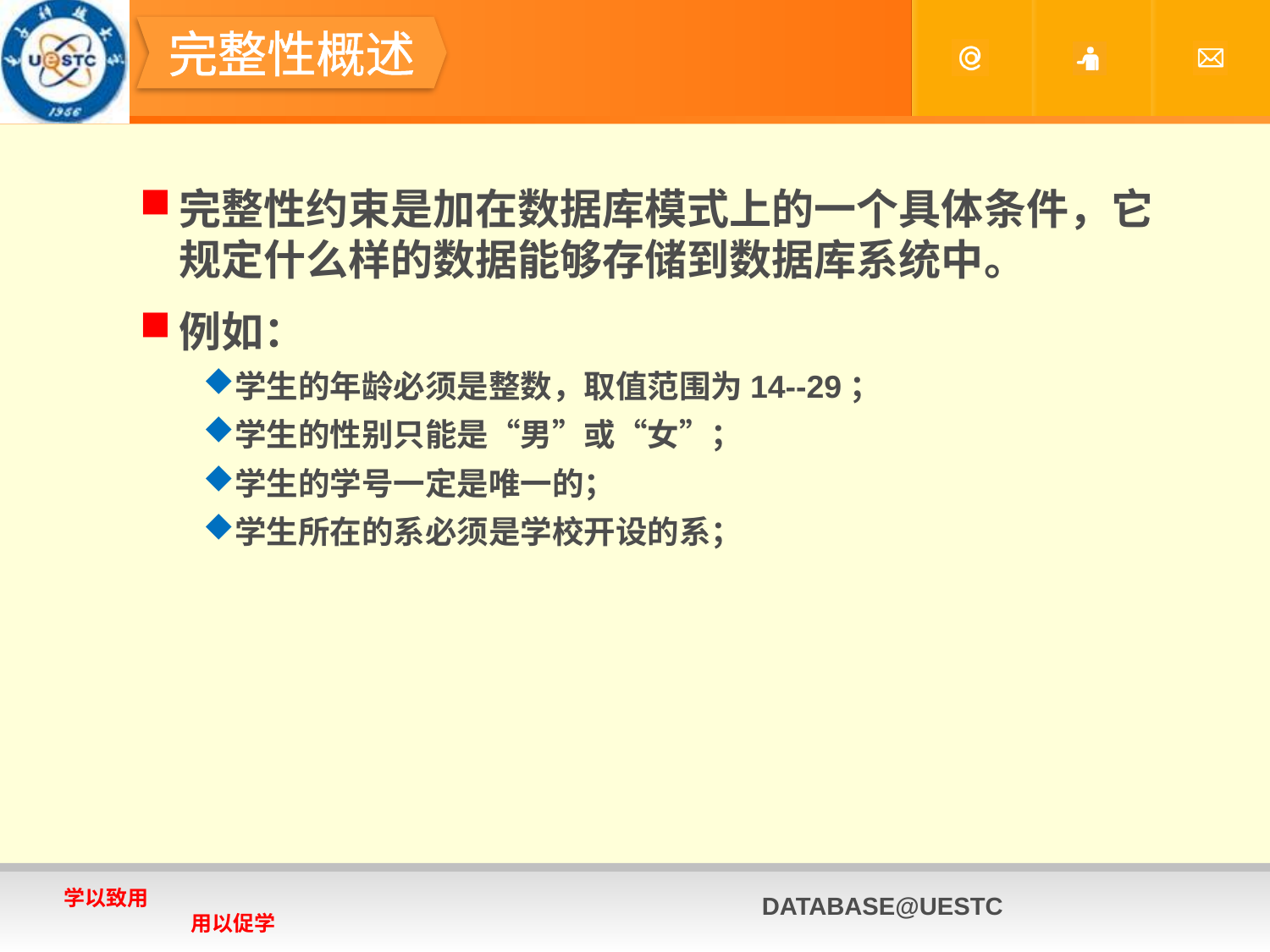

#
完整性概述
完整性约束是加在数据库模式上的一个具体条件，它规定什么样的数据能够存储到数据库系统中。
例如：
学生的年龄必须是整数，取值范围为14--29；
学生的性别只能是“男”或“女”；
学生的学号一定是唯一的；
学生所在的系必须是学校开设的系；